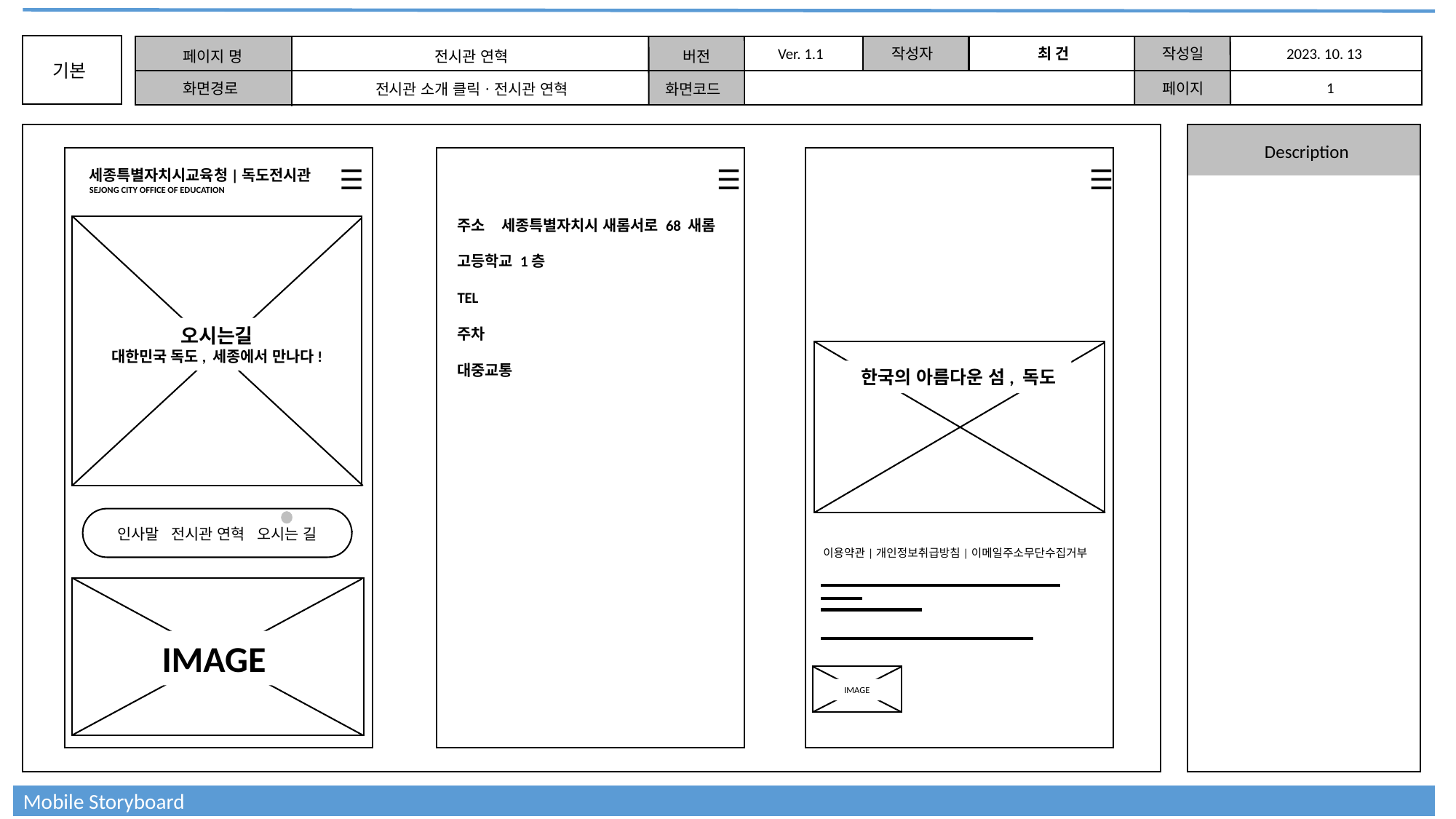

Ver. 1.1
2023. 10. 13
최 건
작성자
작성일
버전
페이지 명
전시관 연혁
1
화면경로
페이지
전시관 소개 클릭ㆍ전시관 연혁
화면코드
기본

Description

오시는길
대한민국 독도, 세종에서 만나다!

한국의 아름다운 섬, 독도
이용약관|개인정보취급방침|이메일주소무단수집거부

IMAGE
☰
☰
☰
세종특별자치시교육청|독도전시관
SEJONG CITY OFFICE OF EDUCATION
주소    세종특별자치시 새롬서로 68 새롬                                                       고등학교 1층

TEL

주차

대중교통

인사말   전시관 연혁   오시는 길
전시안내 보기   ↗

IMAGE
Mobile Storyboard
안녕하십니까? 독도와 독도전시관을 사랑해 주셔서 진심으로 감사드립니다.